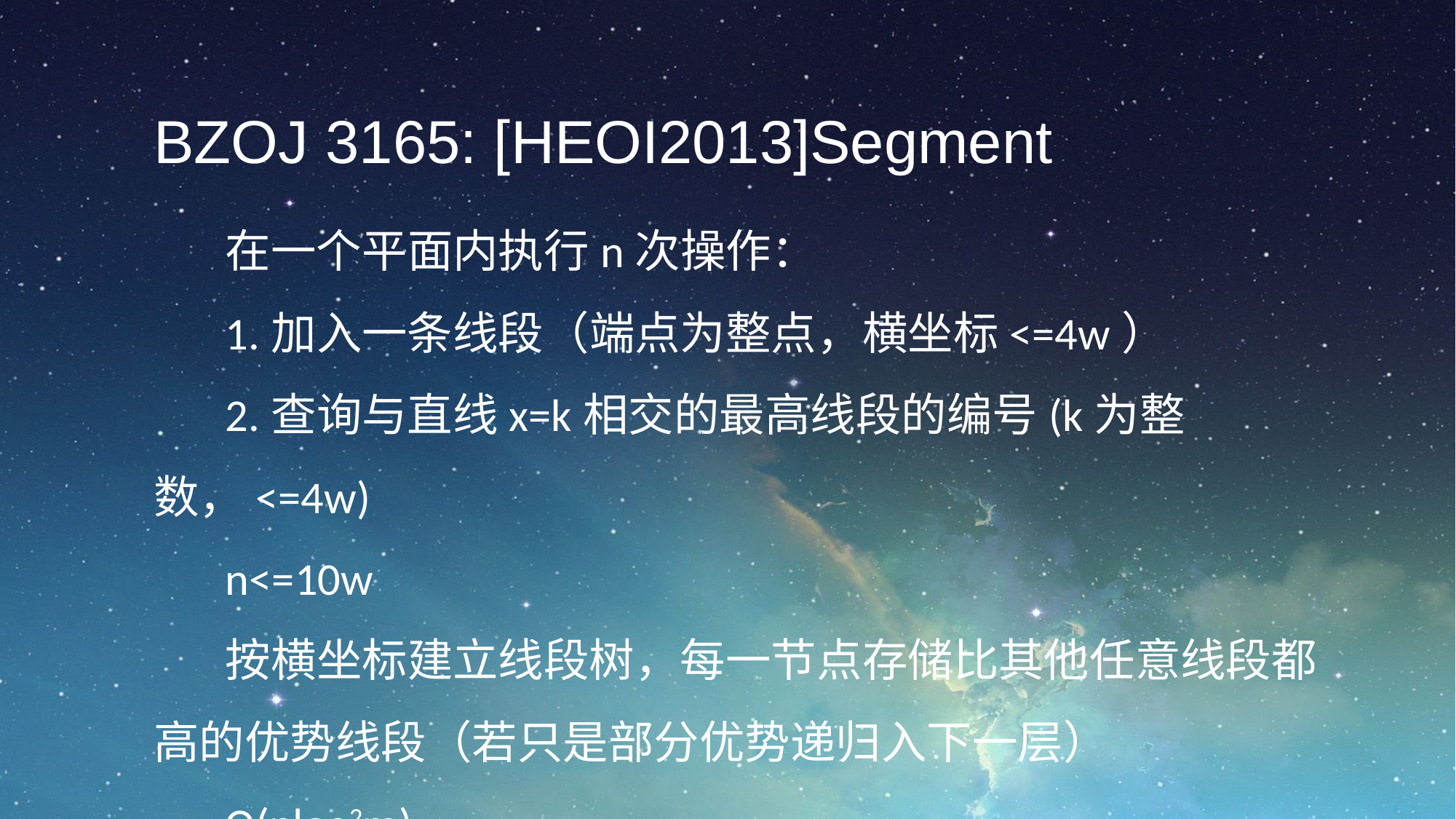

BZOJ 3165: [HEOI2013]Segment
在一个平面内执行n次操作：
1.加入一条线段（端点为整点，横坐标<=4w）
2.查询与直线x=k相交的最高线段的编号(k为整数，<=4w)
n<=10w
按横坐标建立线段树，每一节点存储比其他任意线段都高的优势线段（若只是部分优势递归入下一层）
O(nlog2m)